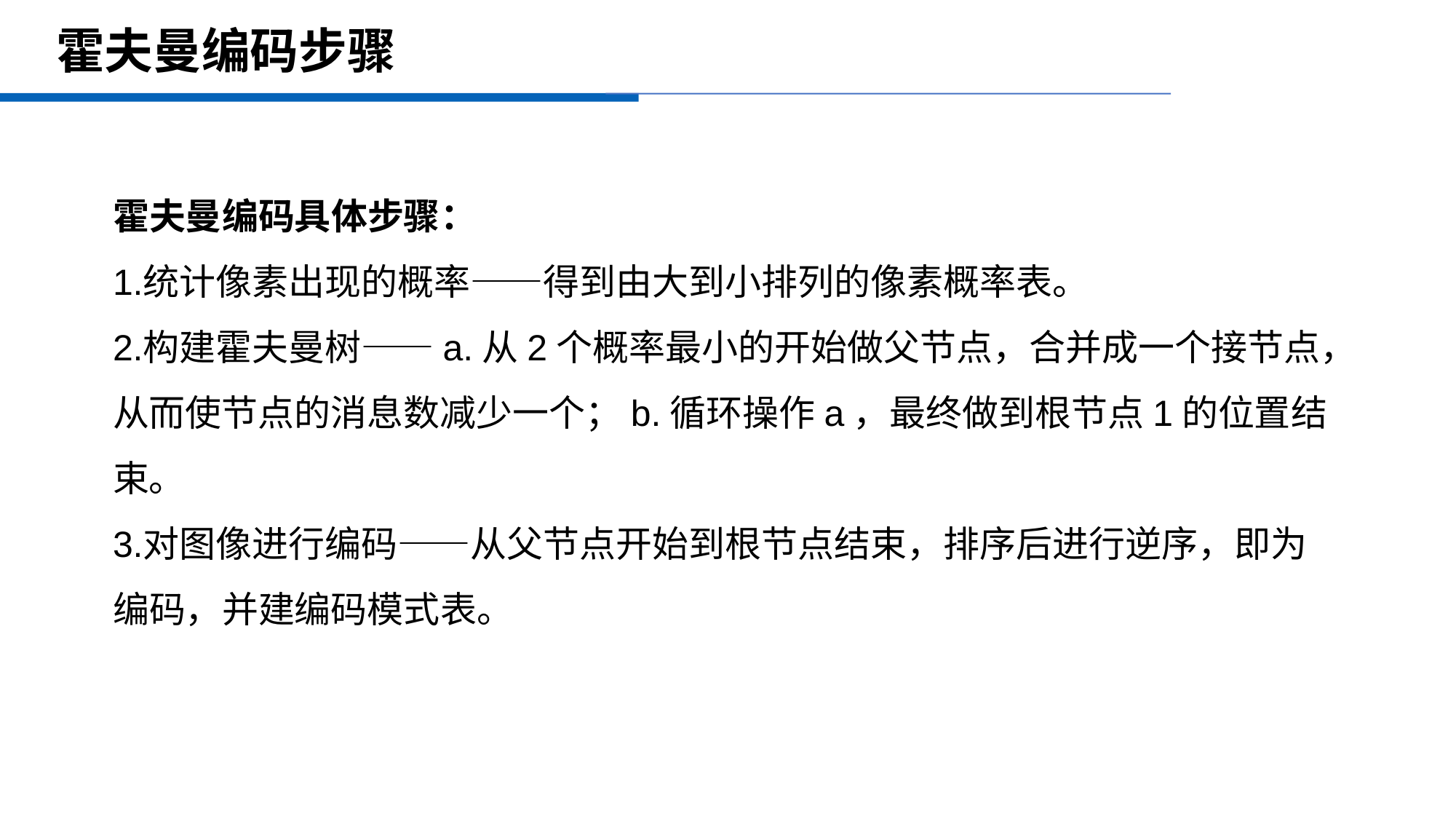

# 霍夫曼编码步骤
霍夫曼编码具体步骤：
统计像素出现的概率——得到由大到小排列的像素概率表。
构建霍夫曼树——a.从2个概率最小的开始做父节点，合并成一个接节点，从而使节点的消息数减少一个；b.循环操作a，最终做到根节点1的位置结束。
对图像进行编码——从父节点开始到根节点结束，排序后进行逆序，即为编码，并建编码模式表。